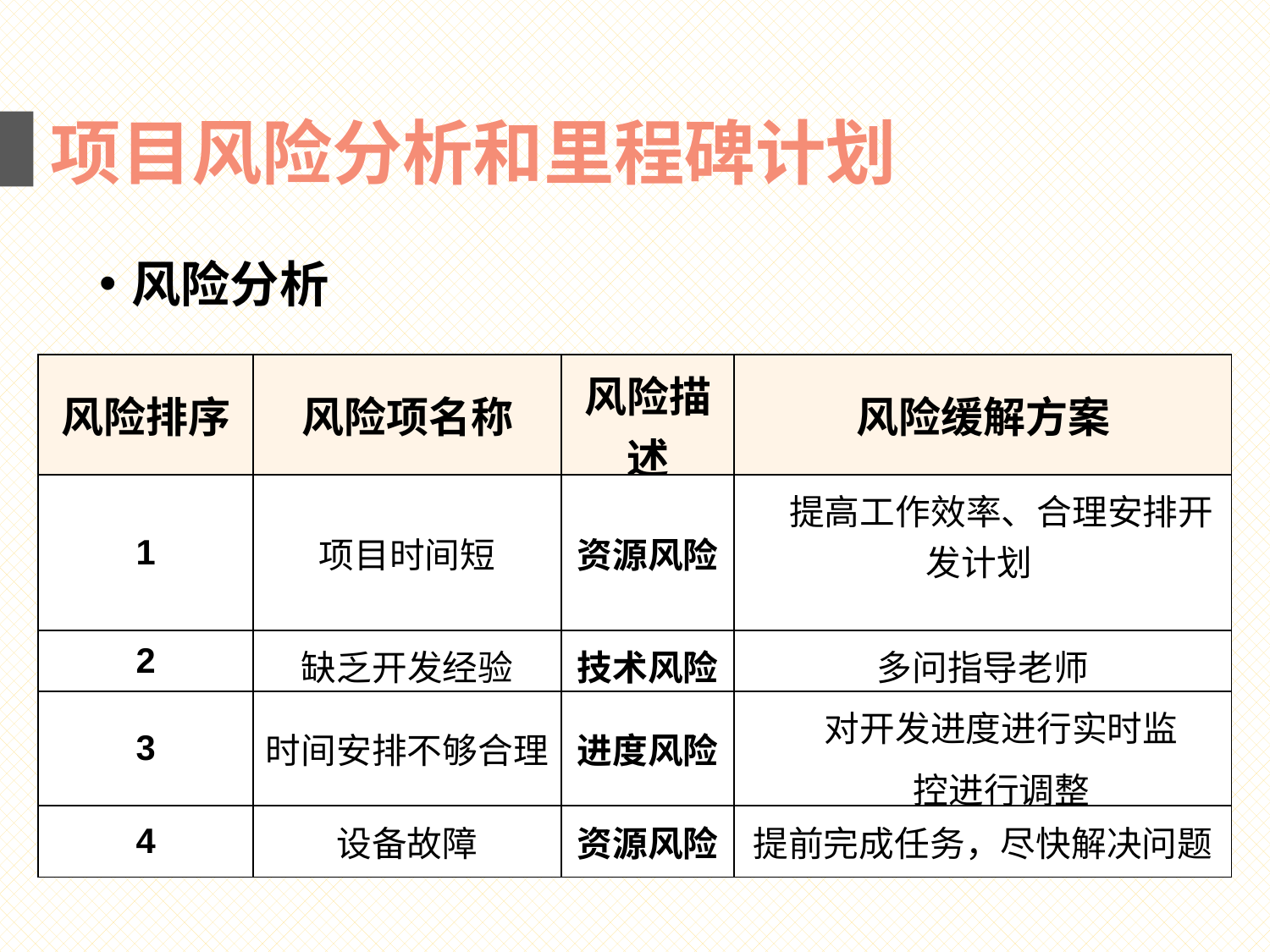

项目风险分析和里程碑计划

风险分析

| 风险排序 | 风险项名称 | 风险描述 | 风险缓解方案 |
| --- | --- | --- | --- |
| 1 | 项目时间短 | 资源风险 | 提高工作效率、合理安排开发计划 |
| 2 | 缺乏开发经验 | 技术风险 | 多问指导老师 |
| 3 | 时间安排不够合理 | 进度风险 | 对开发进度进行实时监 控进行调整 |
| 4 | 设备故障 | 资源风险 | 提前完成任务，尽快解决问题 |